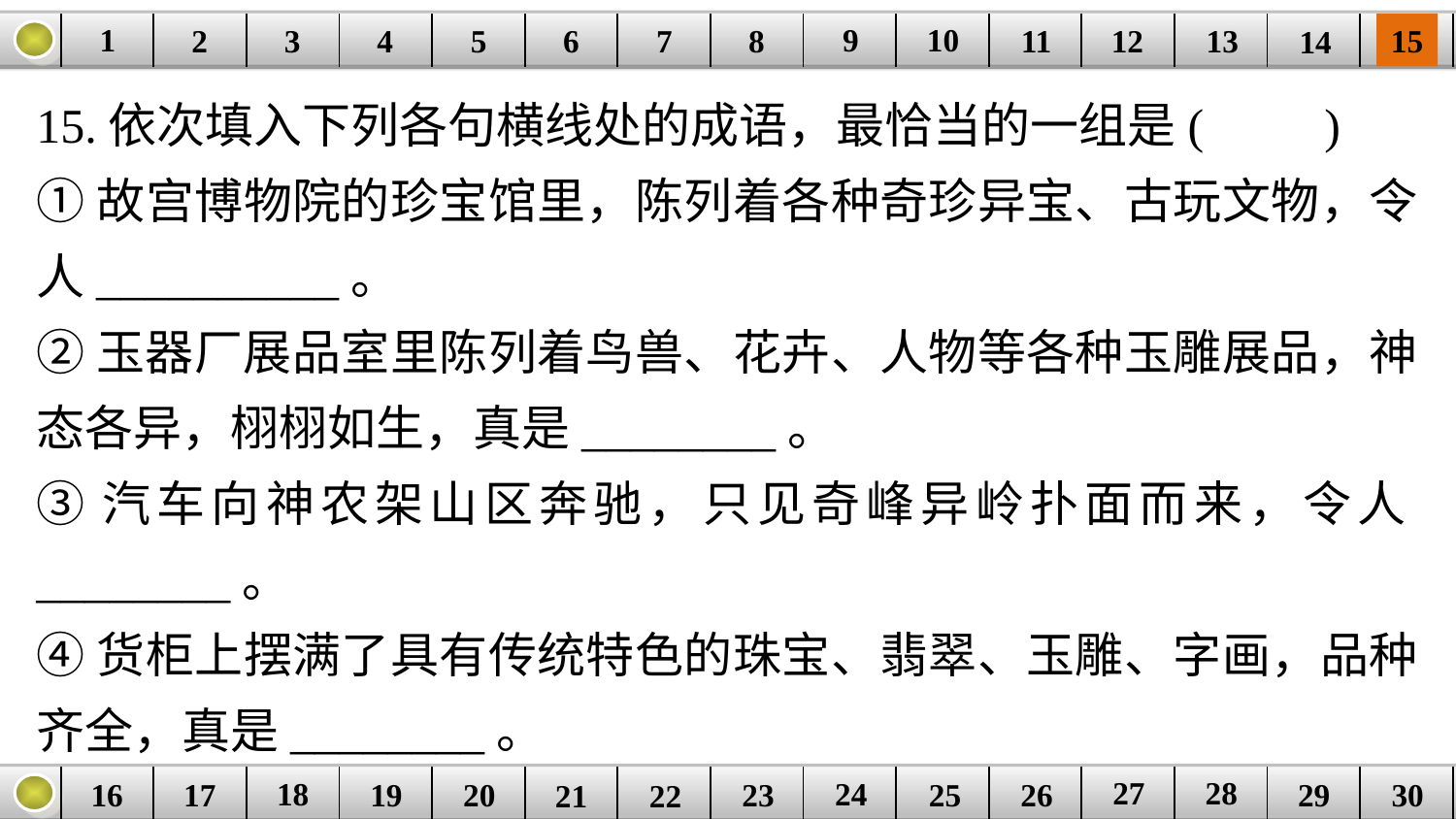

9
10
1
3
4
5
6
8
11
2
12
15
|  |  |  |  |  |  |  |  |  |  |  |  |  |  |  |
| --- | --- | --- | --- | --- | --- | --- | --- | --- | --- | --- | --- | --- | --- | --- |
7
13
14

15.依次填入下列各句横线处的成语，最恰当的一组是(　　)
①故宫博物院的珍宝馆里，陈列着各种奇珍异宝、古玩文物，令人__________。
②玉器厂展品室里陈列着鸟兽、花卉、人物等各种玉雕展品，神态各异，栩栩如生，真是________。
③汽车向神农架山区奔驰，只见奇峰异岭扑面而来，令人________。
④货柜上摆满了具有传统特色的珠宝、翡翠、玉雕、字画，品种齐全，真是________。

27
28
18
24
16
25
26
30
|  |  |  |  |  |  |  |  |  |  |  |  |  |  |  |
| --- | --- | --- | --- | --- | --- | --- | --- | --- | --- | --- | --- | --- | --- | --- |
23
17
19
20
29
21
22